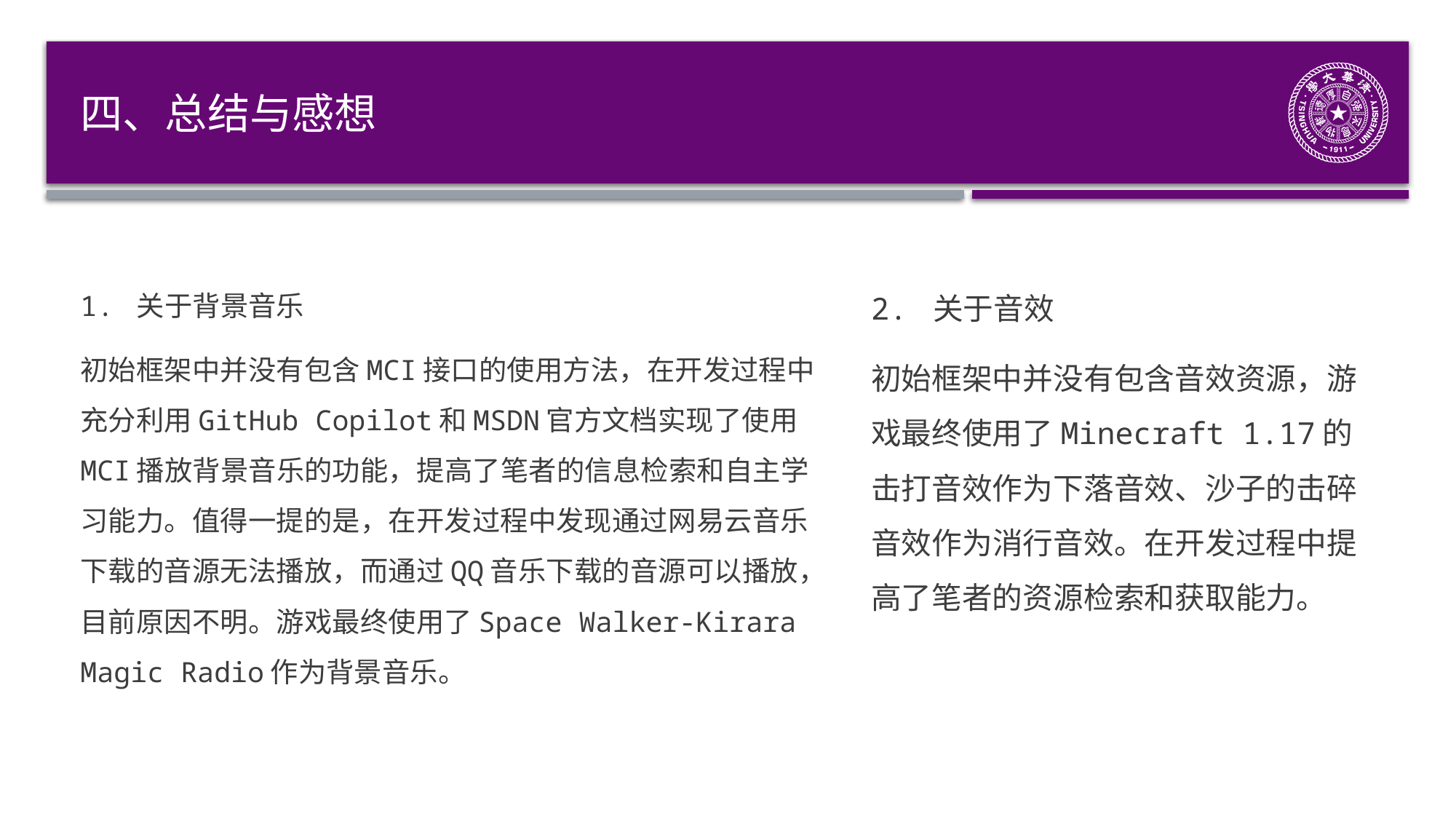

# 四、总结与感想
1. 关于背景音乐
初始框架中并没有包含MCI接口的使用方法，在开发过程中充分利用GitHub Copilot和MSDN官方文档实现了使用MCI播放背景音乐的功能，提高了笔者的信息检索和自主学习能力。值得一提的是，在开发过程中发现通过网易云音乐下载的音源无法播放，而通过QQ音乐下载的音源可以播放，目前原因不明。游戏最终使用了Space Walker-Kirara Magic Radio作为背景音乐。
2. 关于音效
初始框架中并没有包含音效资源，游戏最终使用了Minecraft 1.17的击打音效作为下落音效、沙子的击碎音效作为消行音效。在开发过程中提高了笔者的资源检索和获取能力。